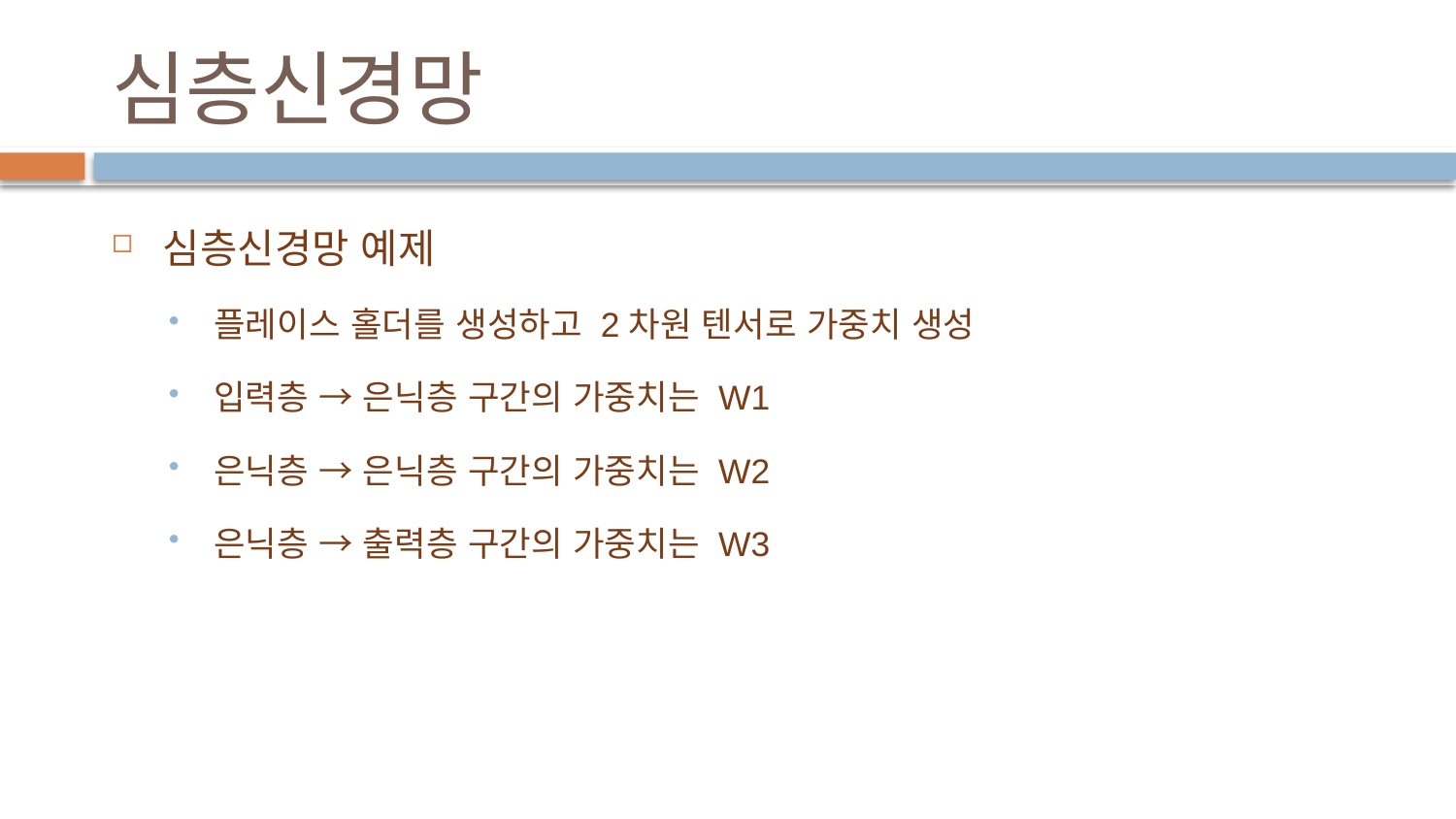

# 심층신경망
심층신경망 예제
플레이스 홀더를 생성하고 2차원 텐서로 가중치 생성
입력층 → 은닉층 구간의 가중치는 W1
은닉층 → 은닉층 구간의 가중치는 W2
은닉층 → 출력층 구간의 가중치는 W3